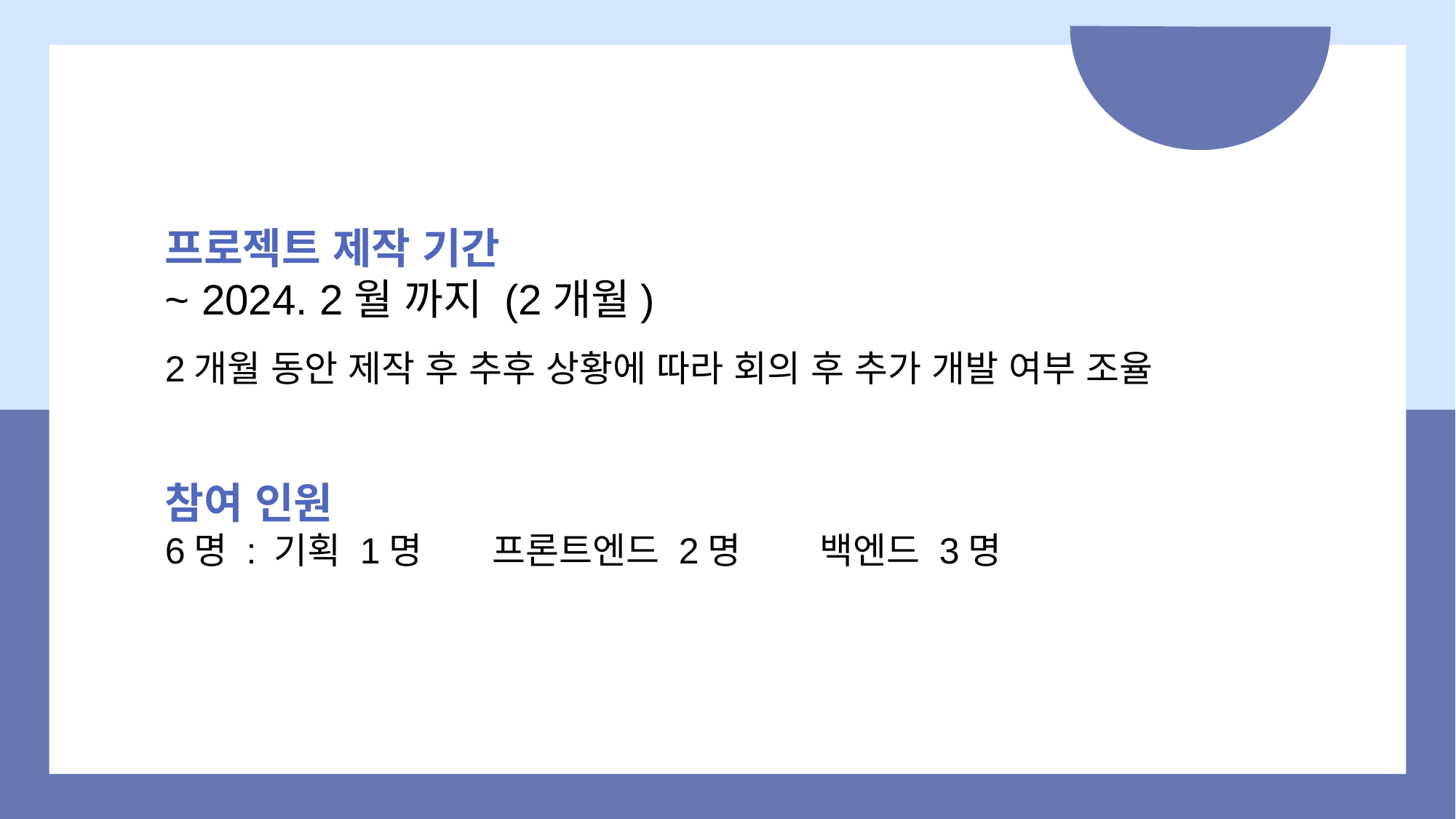

프로젝트 제작 기간
~ 2024. 2월 까지 (2개월)

2개월 동안 제작 후 추후 상황에 따라 회의 후 추가 개발 여부 조율

참여 인원
6명 : 	기획 1명	프론트엔드 2명	백엔드 3명